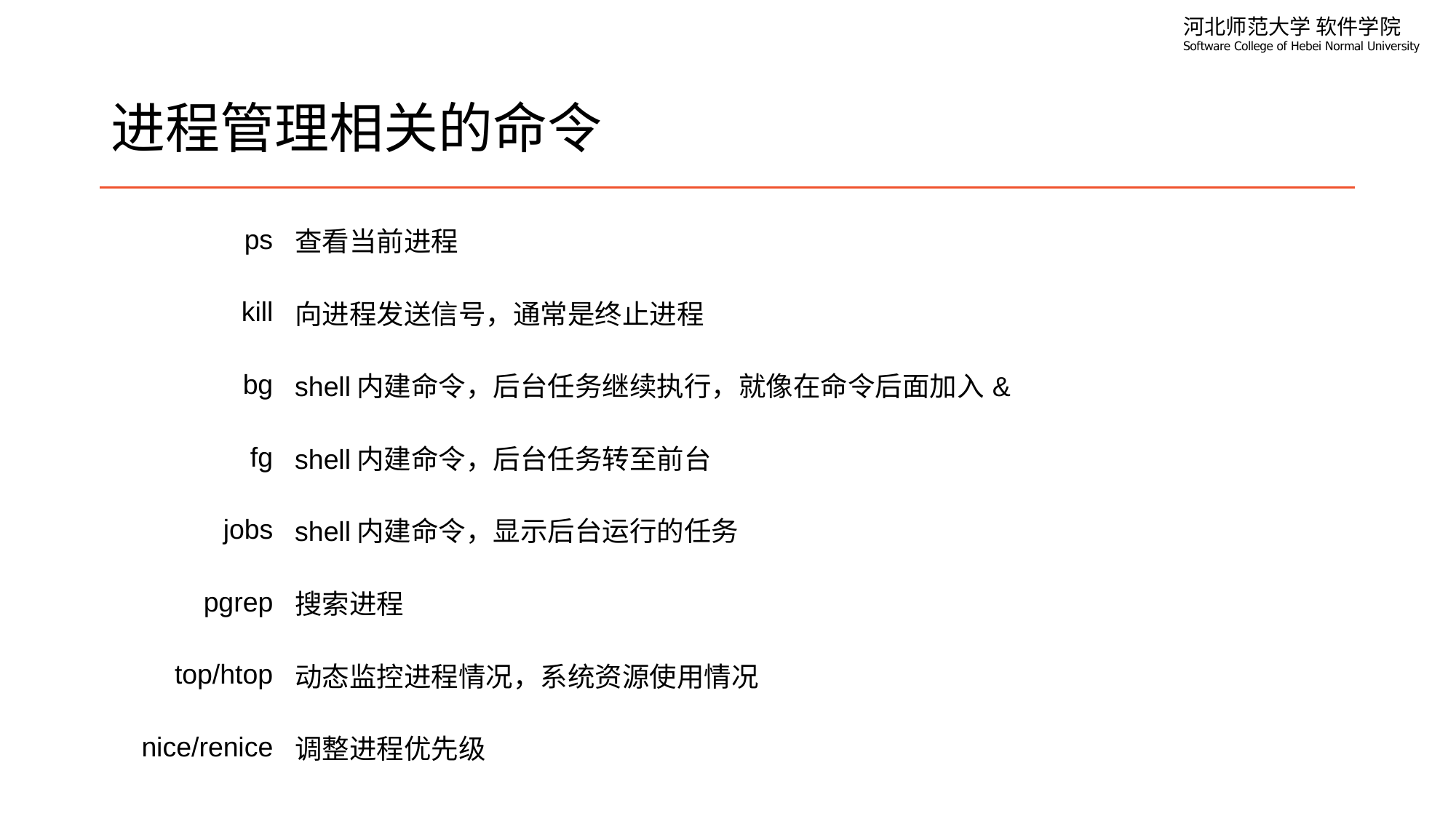

# 进程管理相关的命令
| ps | 查看当前进程 |
| --- | --- |
| kill | 向进程发送信号，通常是终止进程 |
| bg | shell内建命令，后台任务继续执行，就像在命令后面加入& |
| fg | shell内建命令，后台任务转至前台 |
| jobs | shell内建命令，显示后台运行的任务 |
| pgrep | 搜索进程 |
| top/htop | 动态监控进程情况，系统资源使用情况 |
| nice/renice | 调整进程优先级 |